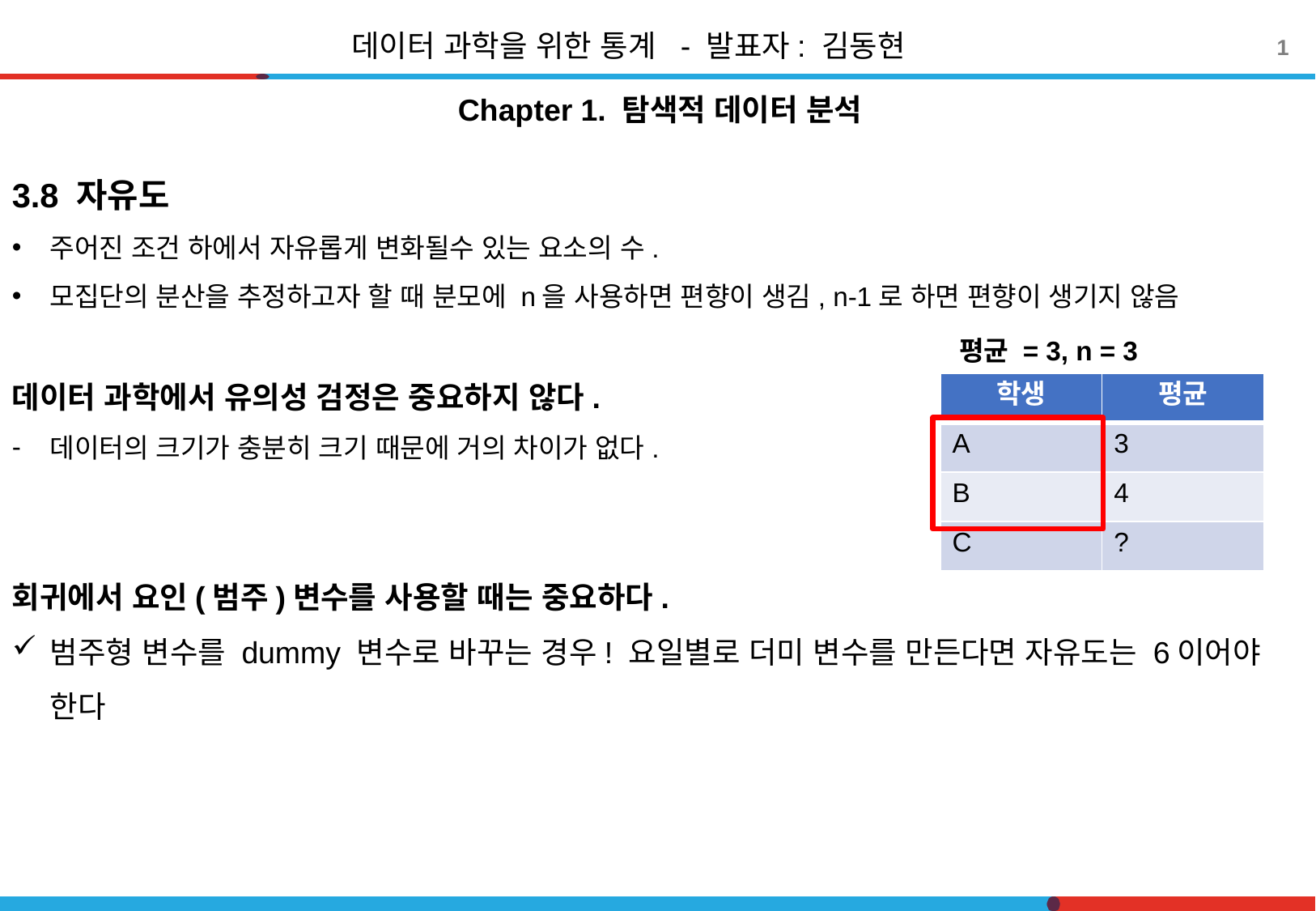

데이터 과학을 위한 통계  - 발표자: 김동현
1
Chapter 1. 탐색적 데이터 분석
3.8 자유도
주어진 조건 하에서 자유롭게 변화될수 있는 요소의 수.
모집단의 분산을 추정하고자 할 때 분모에 n을 사용하면 편향이 생김, n-1로 하면 편향이 생기지 않음

데이터 과학에서 유의성 검정은 중요하지 않다.
데이터의 크기가 충분히 크기 때문에 거의 차이가 없다.

회귀에서 요인(범주)변수를 사용할 때는 중요하다.
범주형 변수를 dummy 변수로 바꾸는 경우! 요일별로 더미 변수를 만든다면 자유도는 6이어야 한다

평균 = 3, n = 3

| 학생 | 평균 |
| --- | --- |
| A | 3 |
| B | 4 |
| C | ? |